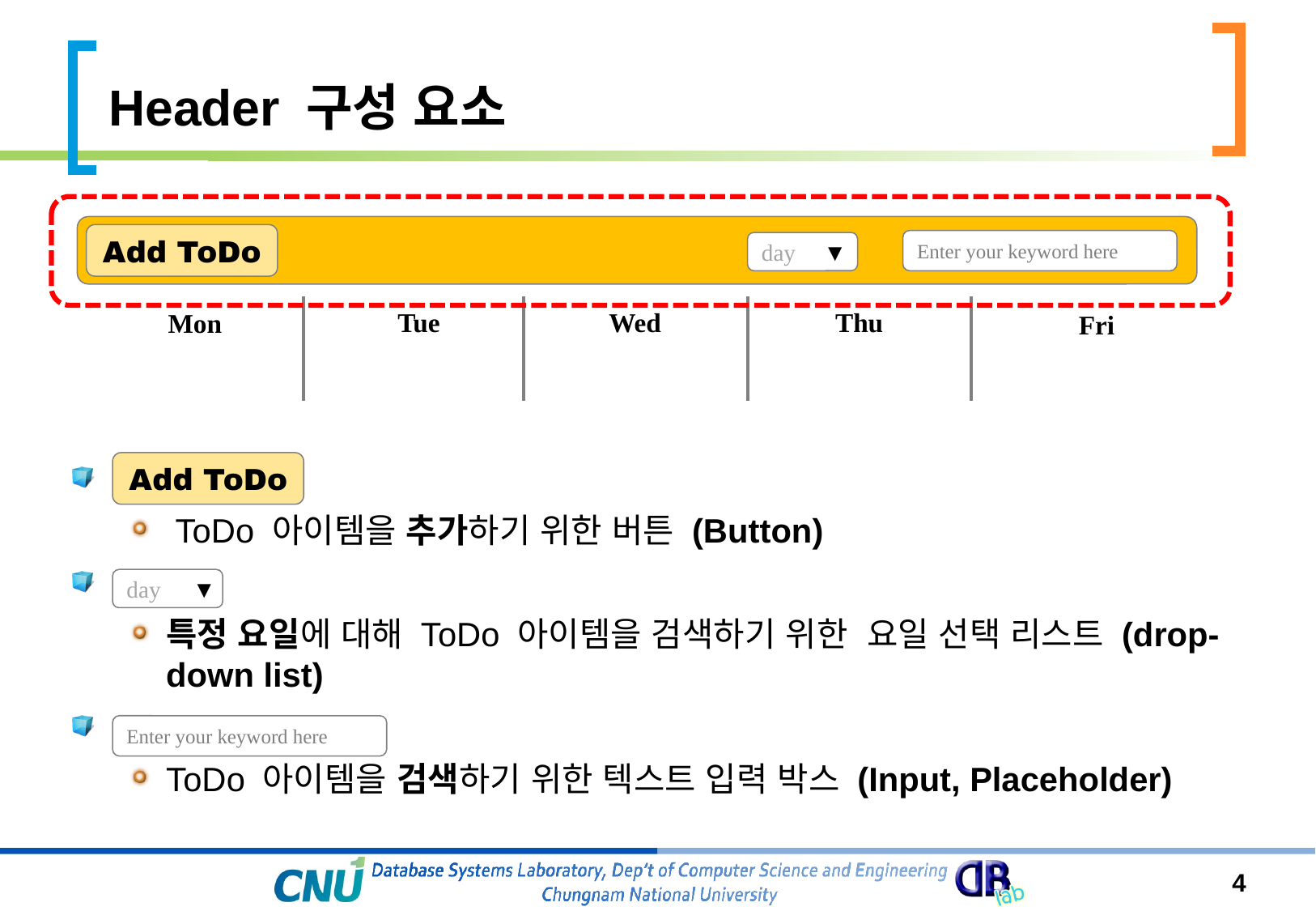

# Header 구성 요소

Add ToDo
Enter your keyword here
▼
day
Tue
Wed
Thu
Mon
Fri

 ToDo 아이템을 추가하기 위한 버튼 (Button)

특정 요일에 대해 ToDo 아이템을 검색하기 위한  요일 선택 리스트 (drop-down list)

ToDo 아이템을 검색하기 위한 텍스트 입력 박스 (Input, Placeholder)

Add ToDo
▼
day
Enter your keyword here
4